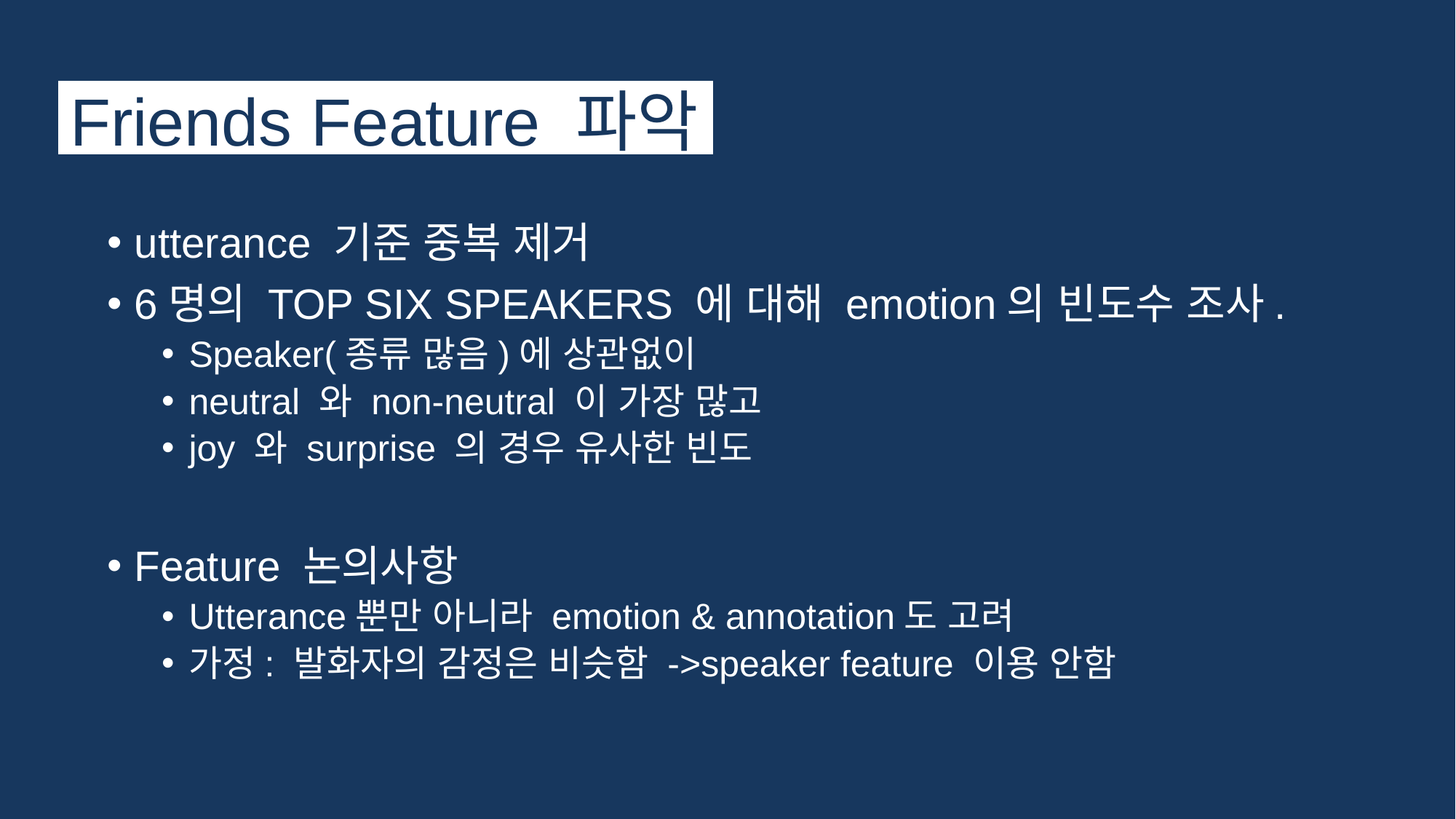

# Friends Feature 파악

utterance 기준 중복 제거
6명의 TOP SIX SPEAKERS 에 대해 emotion의 빈도수 조사.
Speaker(종류 많음)에 상관없이
neutral 와 non-neutral 이 가장 많고
joy 와 surprise 의 경우 유사한 빈도

Feature 논의사항
Utterance뿐만 아니라 emotion & annotation도 고려
가정: 발화자의 감정은 비슷함 ->speaker feature 이용 안함